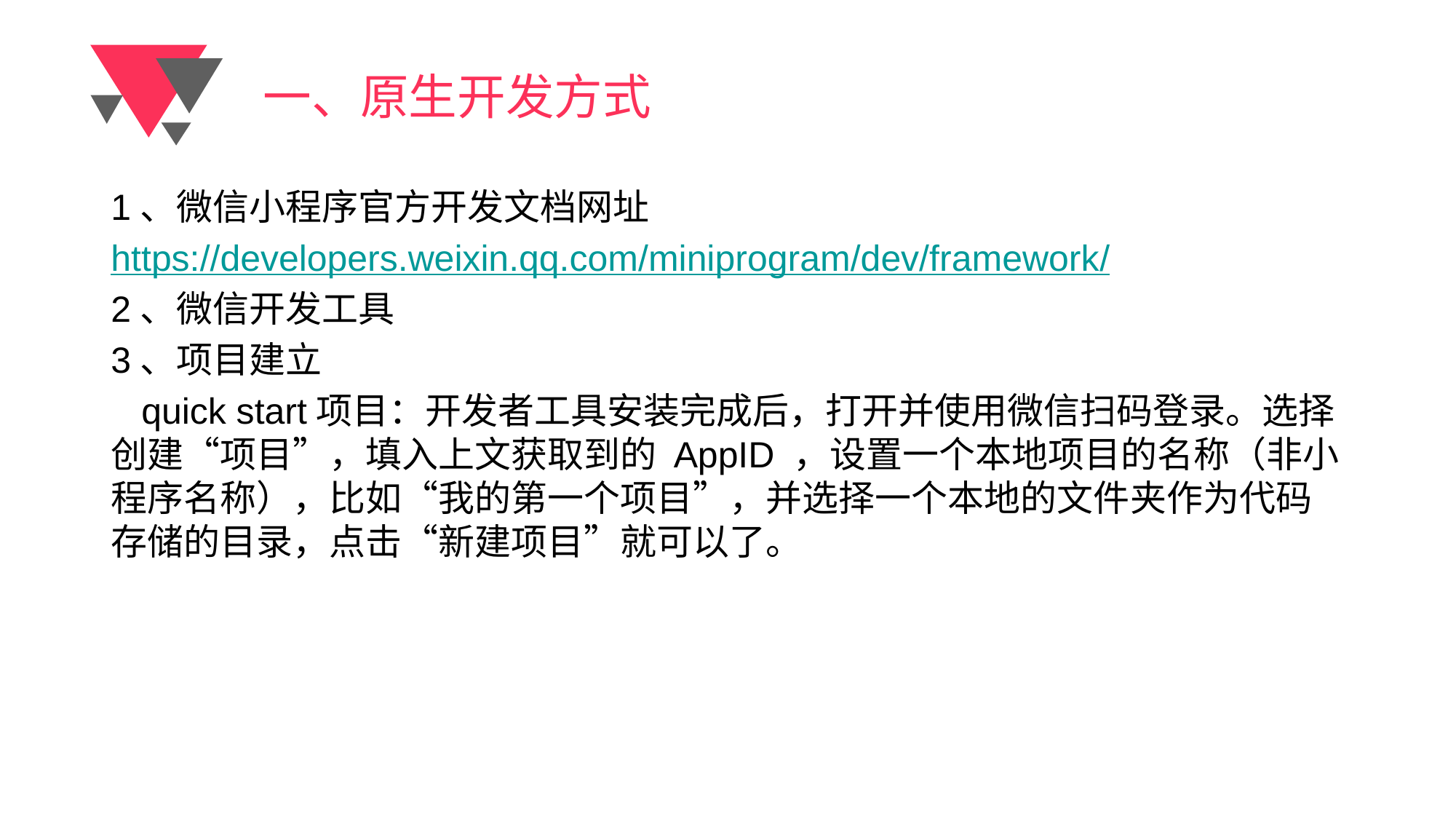

# 一、原生开发方式
1、微信小程序官方开发文档网址
https://developers.weixin.qq.com/miniprogram/dev/framework/
2、微信开发工具
3、项目建立
   quick start项目：开发者工具安装完成后，打开并使用微信扫码登录。选择创建“项目”，填入上文获取到的 AppID ，设置一个本地项目的名称（非小程序名称），比如“我的第一个项目”，并选择一个本地的文件夹作为代码存储的目录，点击“新建项目”就可以了。